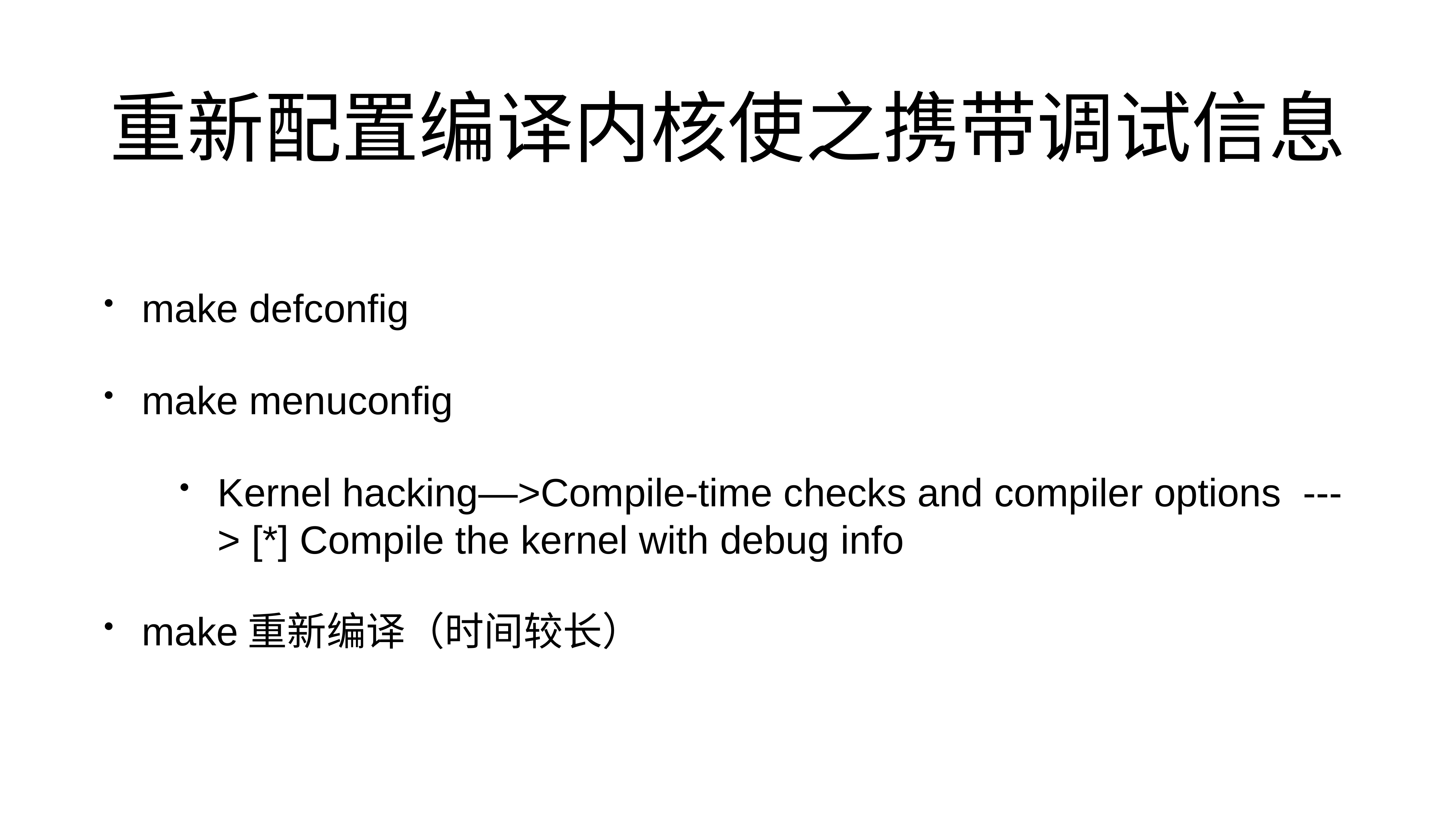

# 重新配置编译内核使之携带调试信息
make defconfig
make menuconfig
Kernel hacking—>Compile-time checks and compiler options  ---> [*] Compile the kernel with debug info
make重新编译（时间较长）